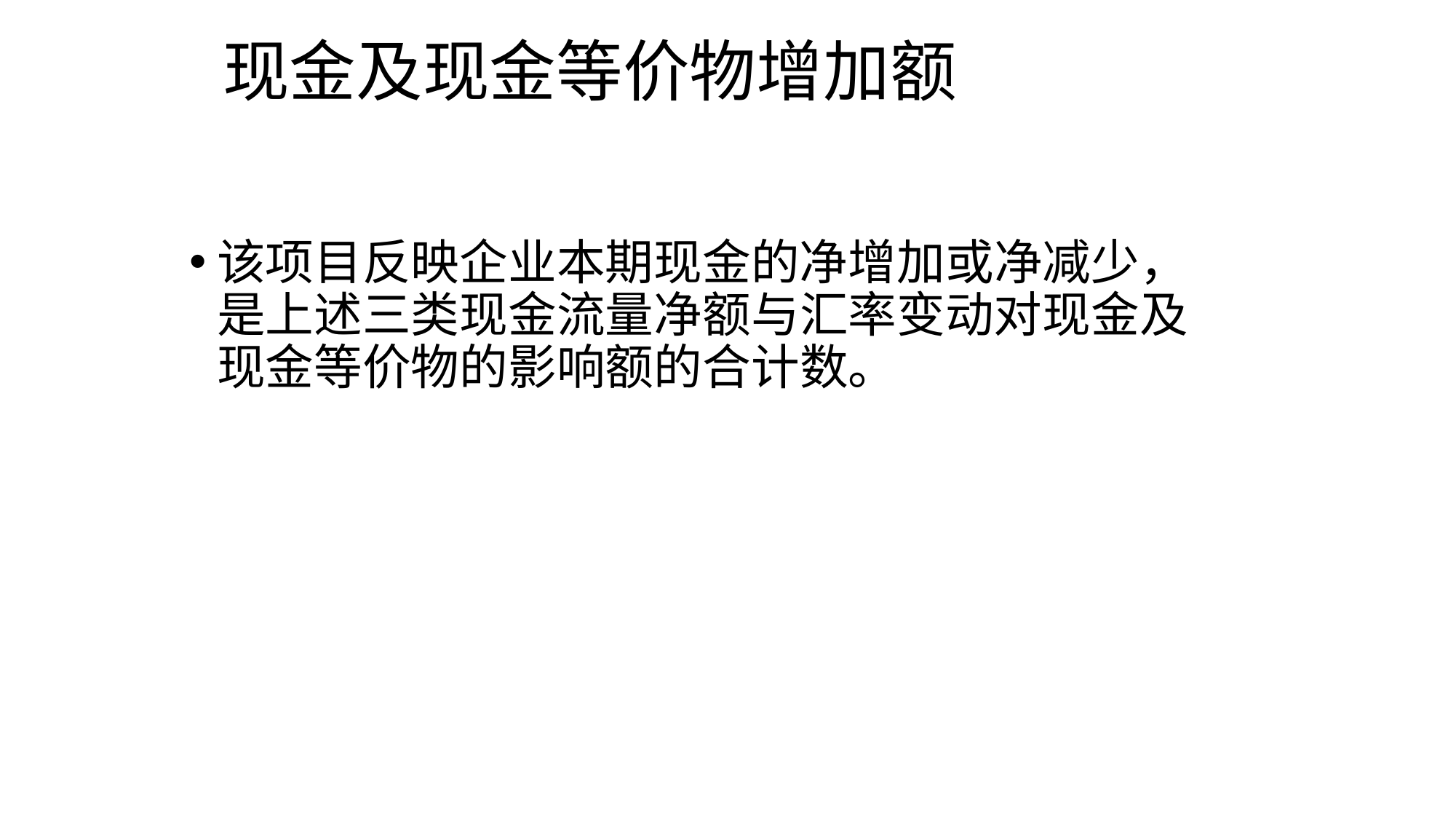

# 现金及现金等价物增加额
该项目反映企业本期现金的净增加或净减少，是上述三类现金流量净额与汇率变动对现金及现金等价物的影响额的合计数。
2023/3/30
70